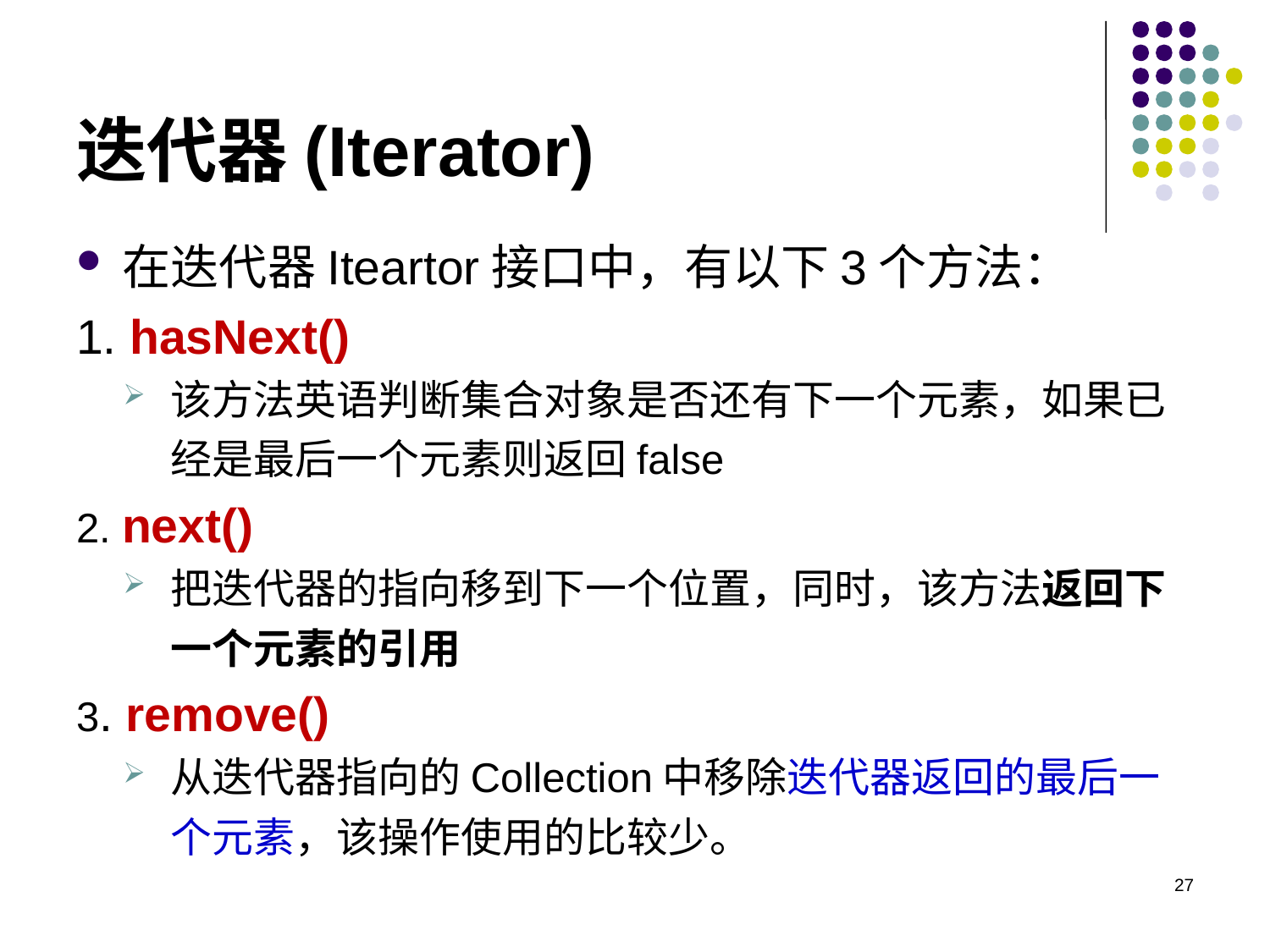

# 迭代器(Iterator)
在迭代器Iteartor接口中，有以下3个方法：
1. hasNext()
该方法英语判断集合对象是否还有下一个元素，如果已经是最后一个元素则返回false
2. next()
把迭代器的指向移到下一个位置，同时，该方法返回下一个元素的引用
3. remove()
从迭代器指向的Collection中移除迭代器返回的最后一个元素，该操作使用的比较少。

27